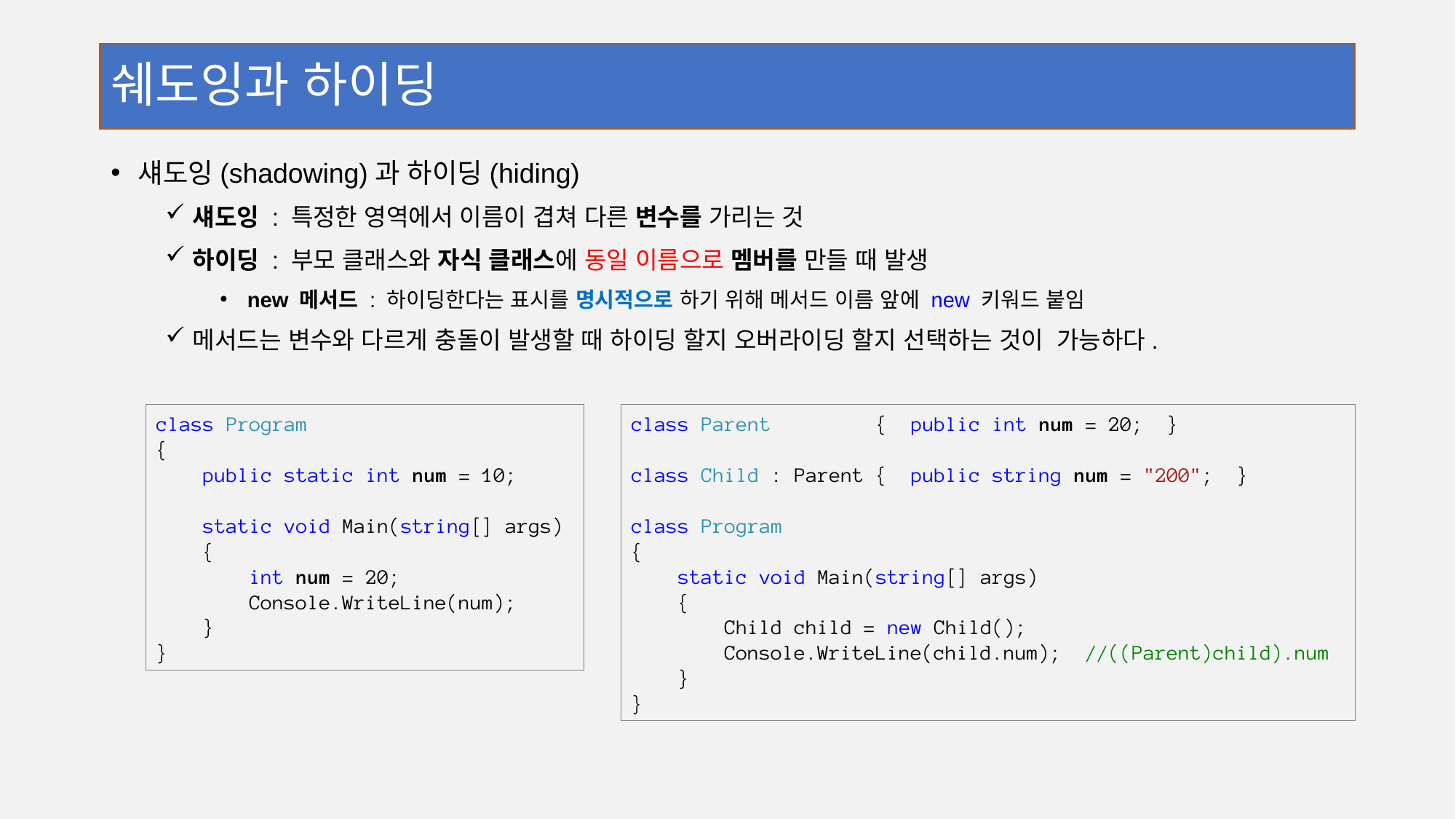

# 쉐도잉과 하이딩
섀도잉(shadowing)과 하이딩(hiding)
섀도잉 : 특정한 영역에서 이름이 겹쳐 다른 변수를 가리는 것
하이딩 : 부모 클래스와 자식 클래스에 동일 이름으로 멤버를 만들 때 발생
new 메서드 : 하이딩한다는 표시를 명시적으로 하기 위해 메서드 이름 앞에 new 키워드 붙임
메서드는 변수와 다르게 충돌이 발생할 때 하이딩 할지 오버라이딩 할지 선택하는 것이  가능하다.

class Parent         {  public int num = 20;  }

class Child : Parent {  public string num = "200";  }

class Program
{
    static void Main(string[] args)
    {
        Child child = new Child();
        Console.WriteLine(child.num);  //((Parent)child).num
    }
}
class Program
{
    public static int num = 10;

    static void Main(string[] args)
    {
        int num = 20;
        Console.WriteLine(num);
    }
}